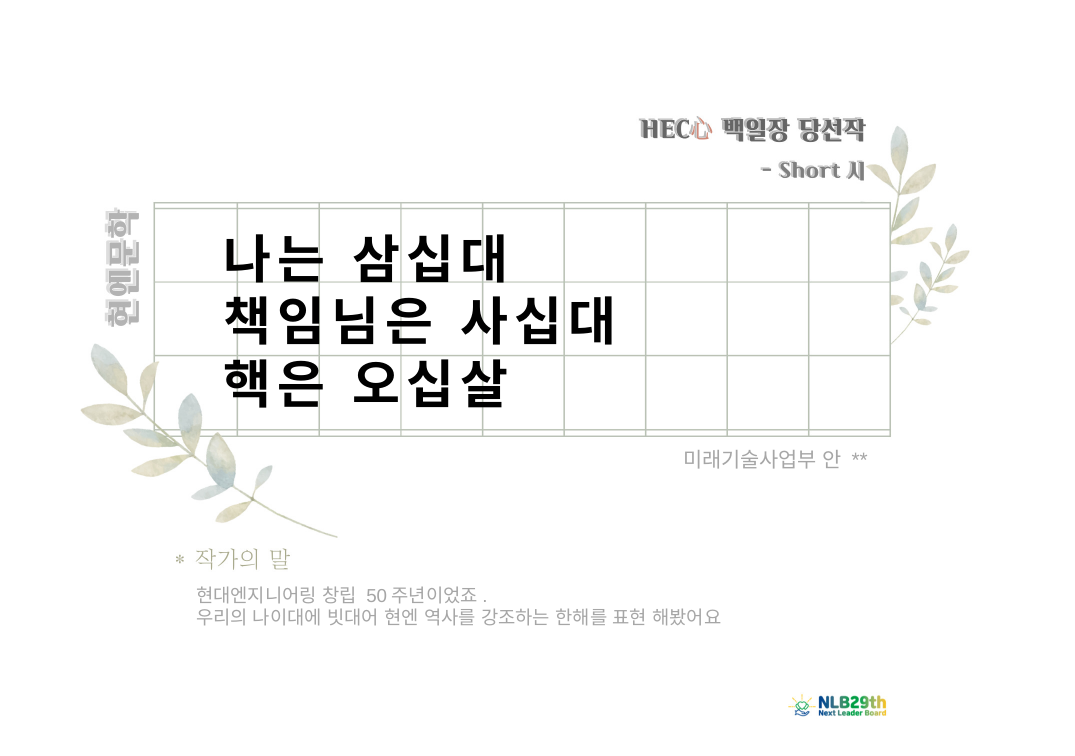

나는 삼십대
책임님은 사십대
핵은 오십살
미래기술사업부 안 **
현대엔지니어링 창립 50주년이었죠.
우리의 나이대에 빗대어 현엔 역사를 강조하는 한해를 표현 해봤어요